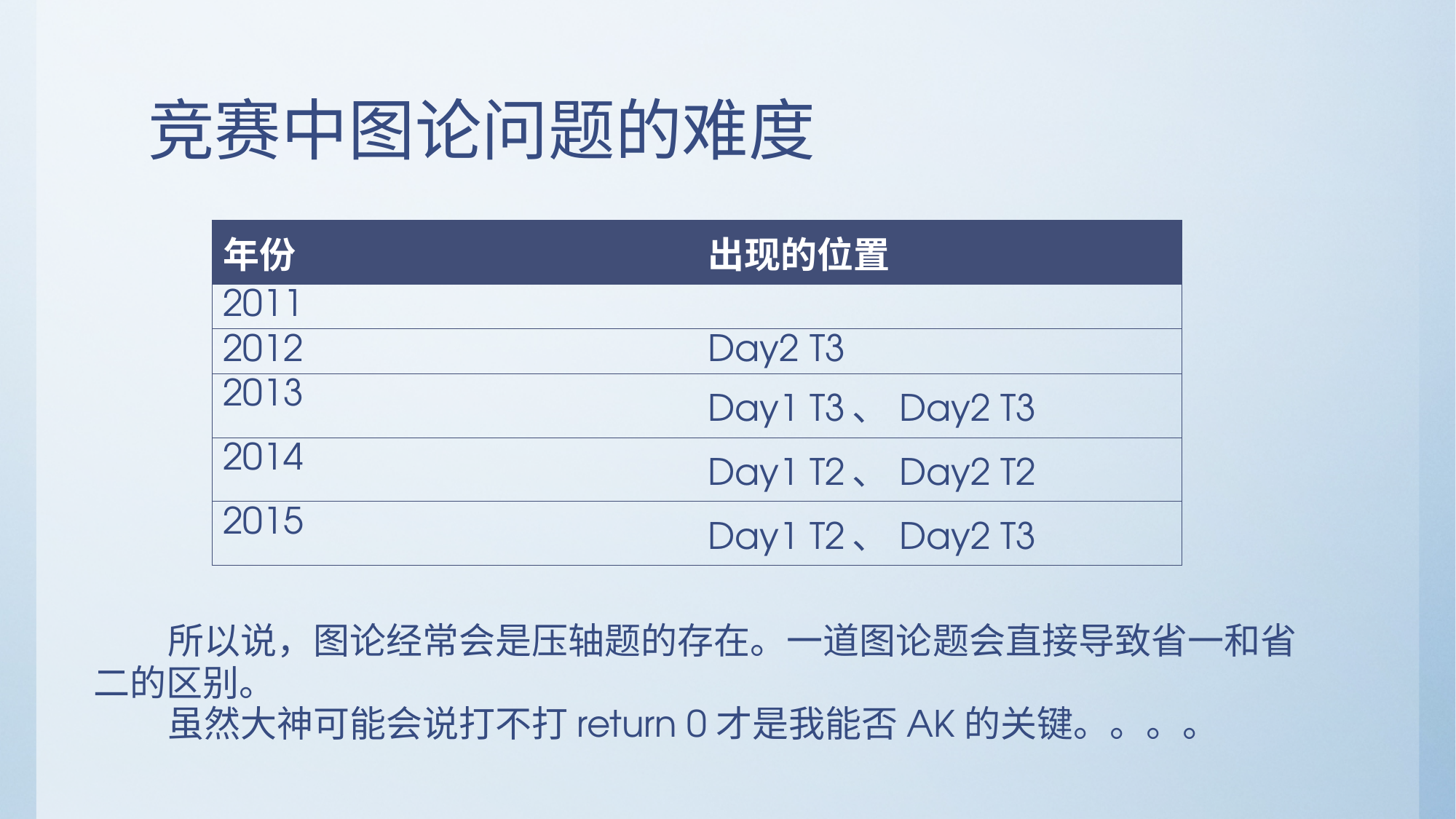

# 竞赛中图论问题的难度
| 年份 | 出现的位置 |
| --- | --- |
| 2011 |  |
| 2012 | Day2 T3 |
| 2013 | Day1 T3、Day2 T3 |
| 2014 | Day1 T2、Day2 T2 |
| 2015 | Day1 T2、Day2 T3 |
        所以说，图论经常会是压轴题的存在。一道图论题会直接导致省一和省二的区别。
        虽然大神可能会说打不打return 0才是我能否AK的关键。。。。